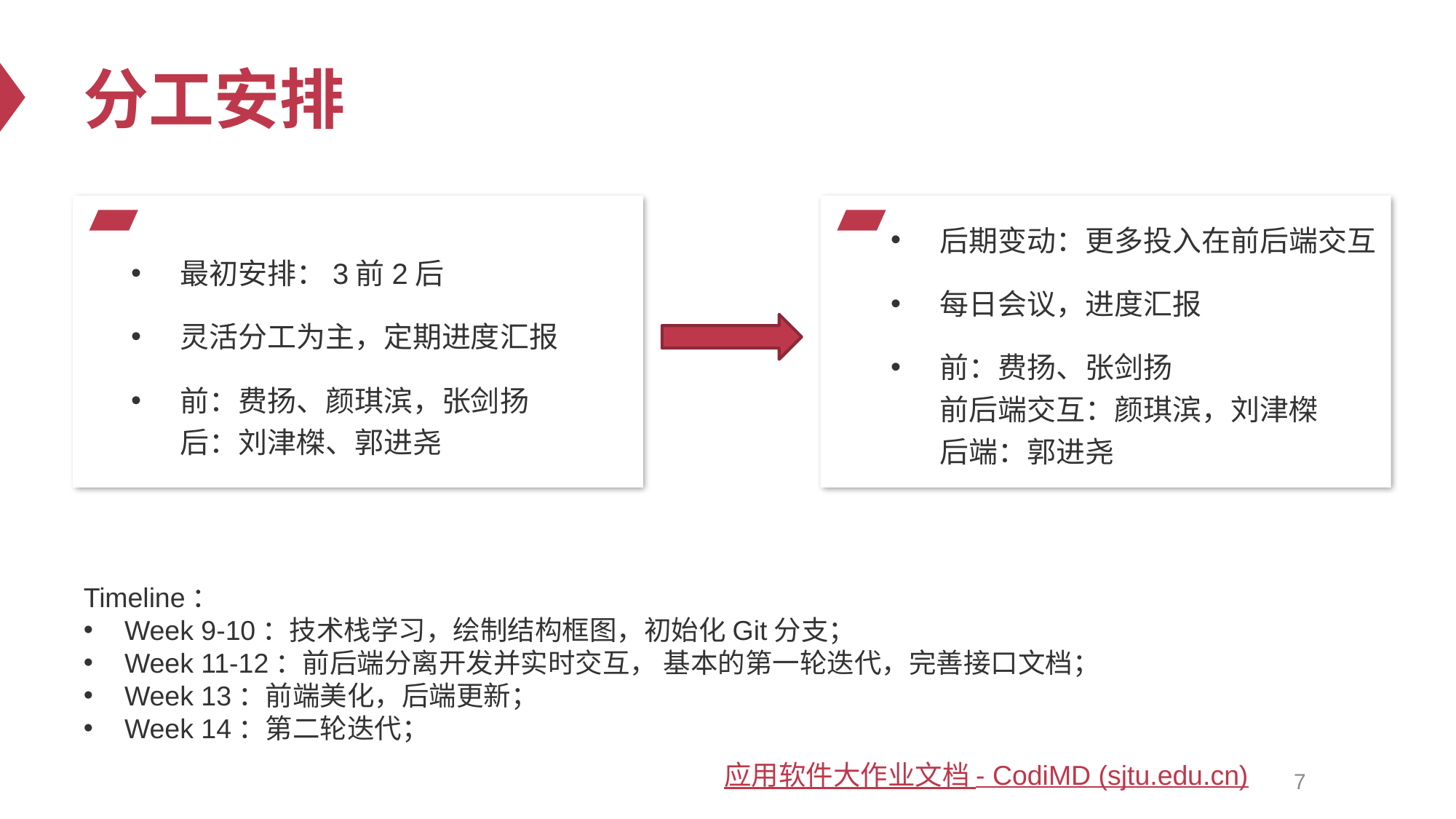

# 分工安排

后期变动：更多投入在前后端交互
每日会议，进度汇报
前：费扬、张剑扬
前后端交互：颜琪滨，刘津榤
后端：郭进尧
最初安排：3前2后
灵活分工为主，定期进度汇报
前：费扬、颜琪滨，张剑扬
后：刘津榤、郭进尧

Timeline：
Week 9-10：技术栈学习，绘制结构框图，初始化Git分支；
Week 11-12：前后端分离开发并实时交互， 基本的第一轮迭代，完善接口文档；
Week 13：前端美化，后端更新；
Week 14：第二轮迭代；
应用软件大作业文档 - CodiMD (sjtu.edu.cn)
7